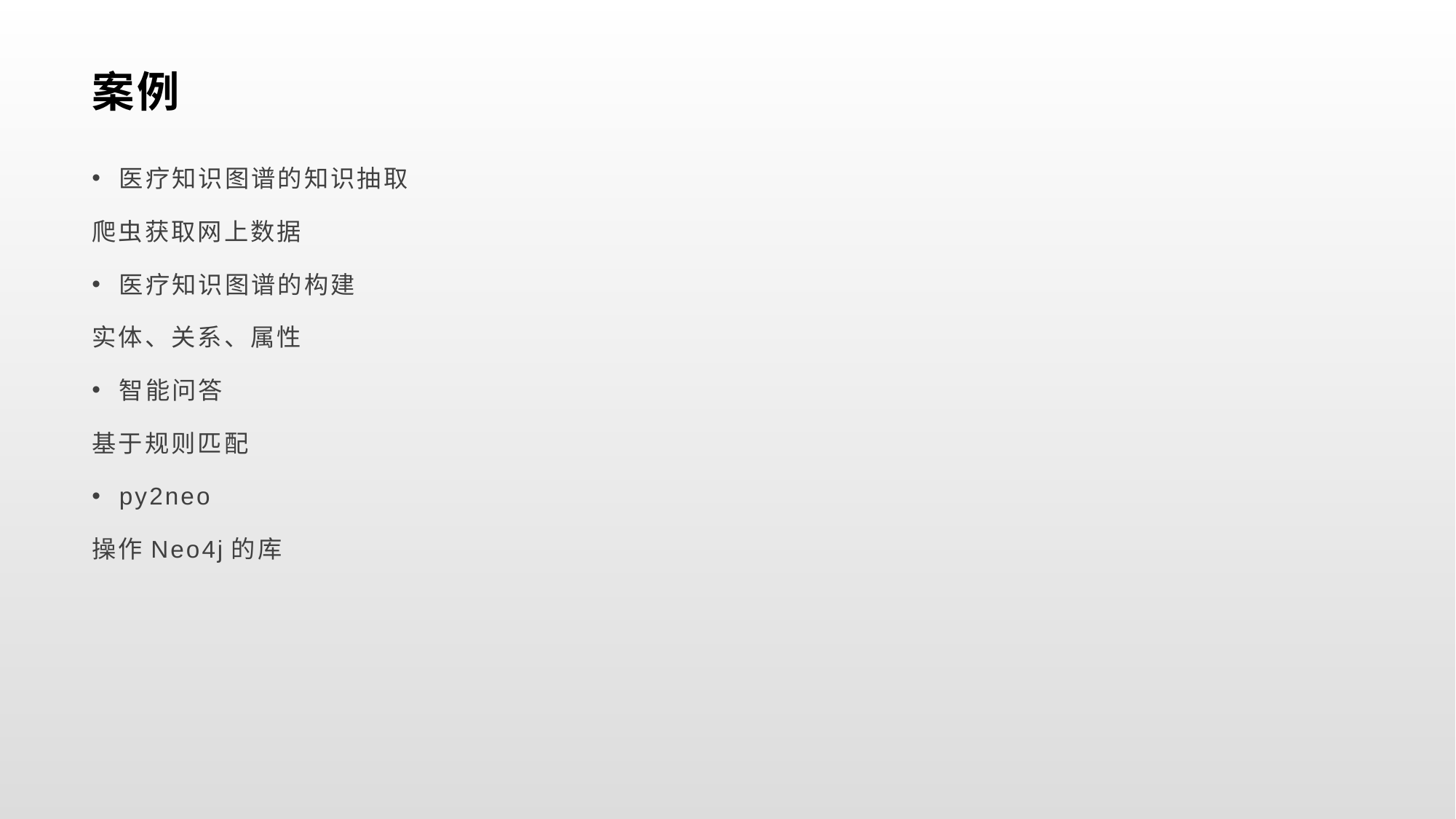

# 案例
医疗知识图谱的知识抽取
爬虫获取网上数据
医疗知识图谱的构建
实体、关系、属性
智能问答
基于规则匹配
py2neo
操作Neo4j的库